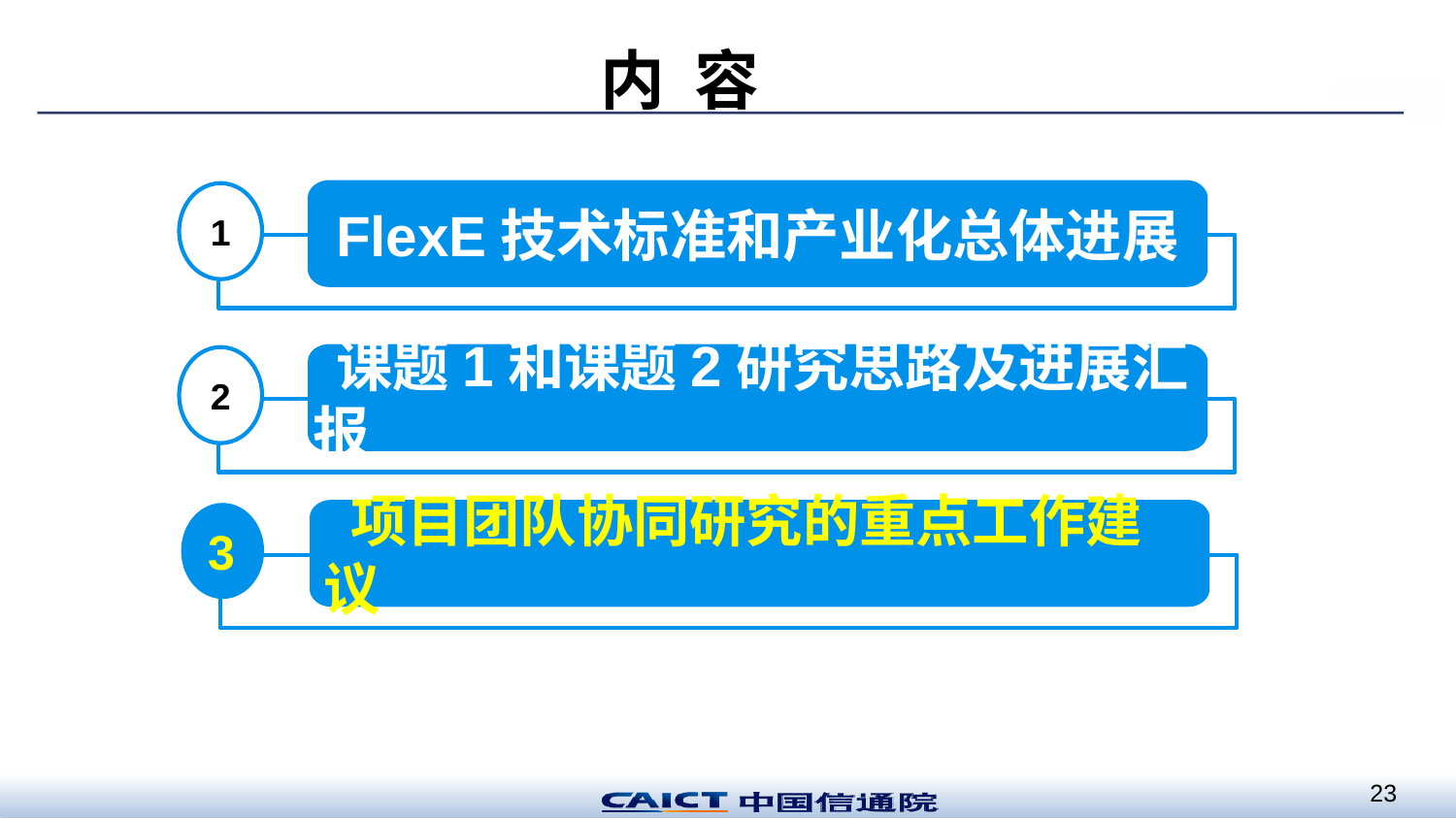

内  容
 FlexE技术标准和产业化总体进展
1

 课题1和课题2研究思路及进展汇报
2

 项目团队协同研究的重点工作建议
3